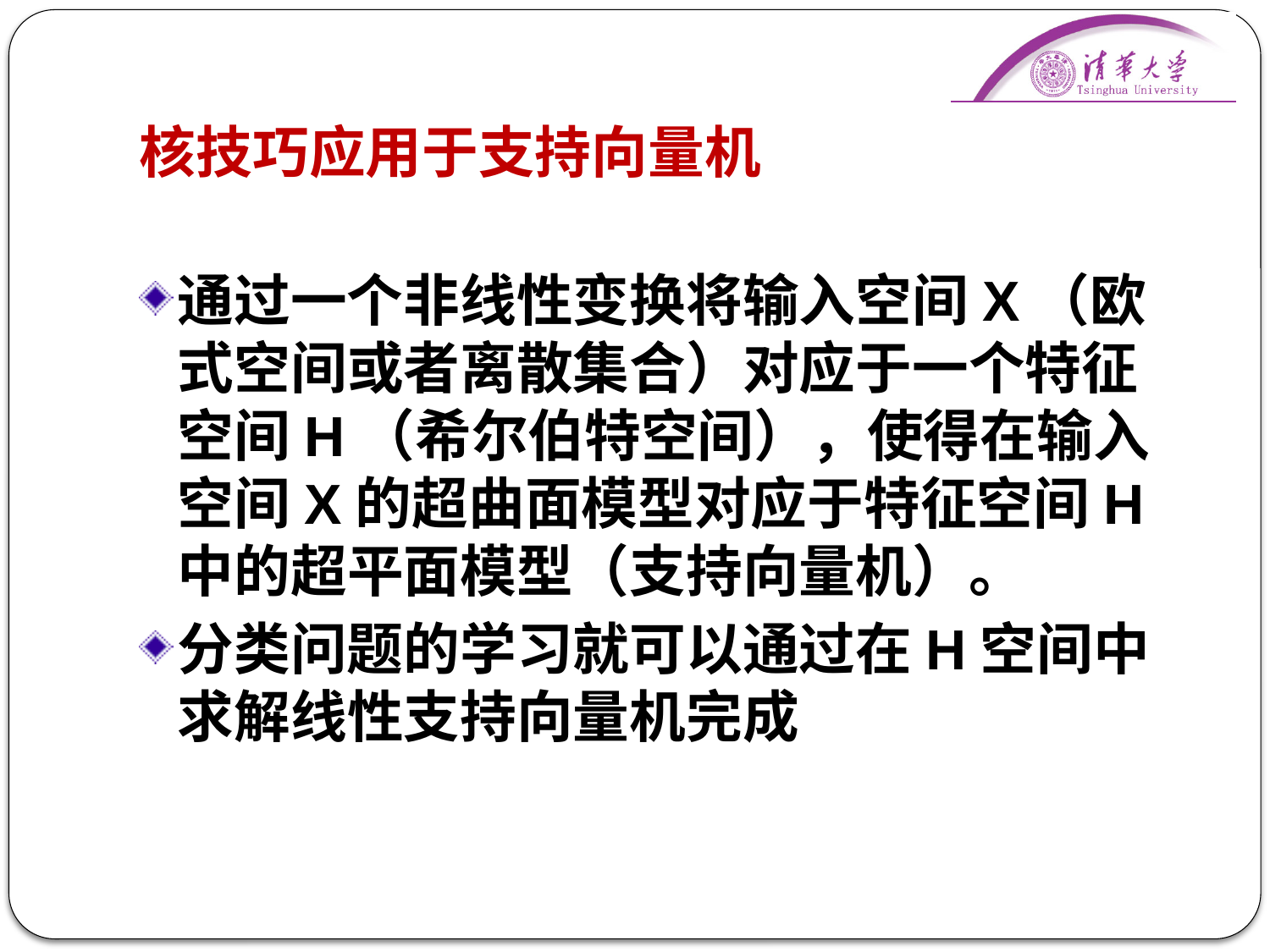

# 核技巧应用于支持向量机
通过一个非线性变换将输入空间X（欧式空间或者离散集合）对应于一个特征空间H（希尔伯特空间），使得在输入空间X的超曲面模型对应于特征空间H中的超平面模型（支持向量机）。
分类问题的学习就可以通过在H空间中求解线性支持向量机完成
62